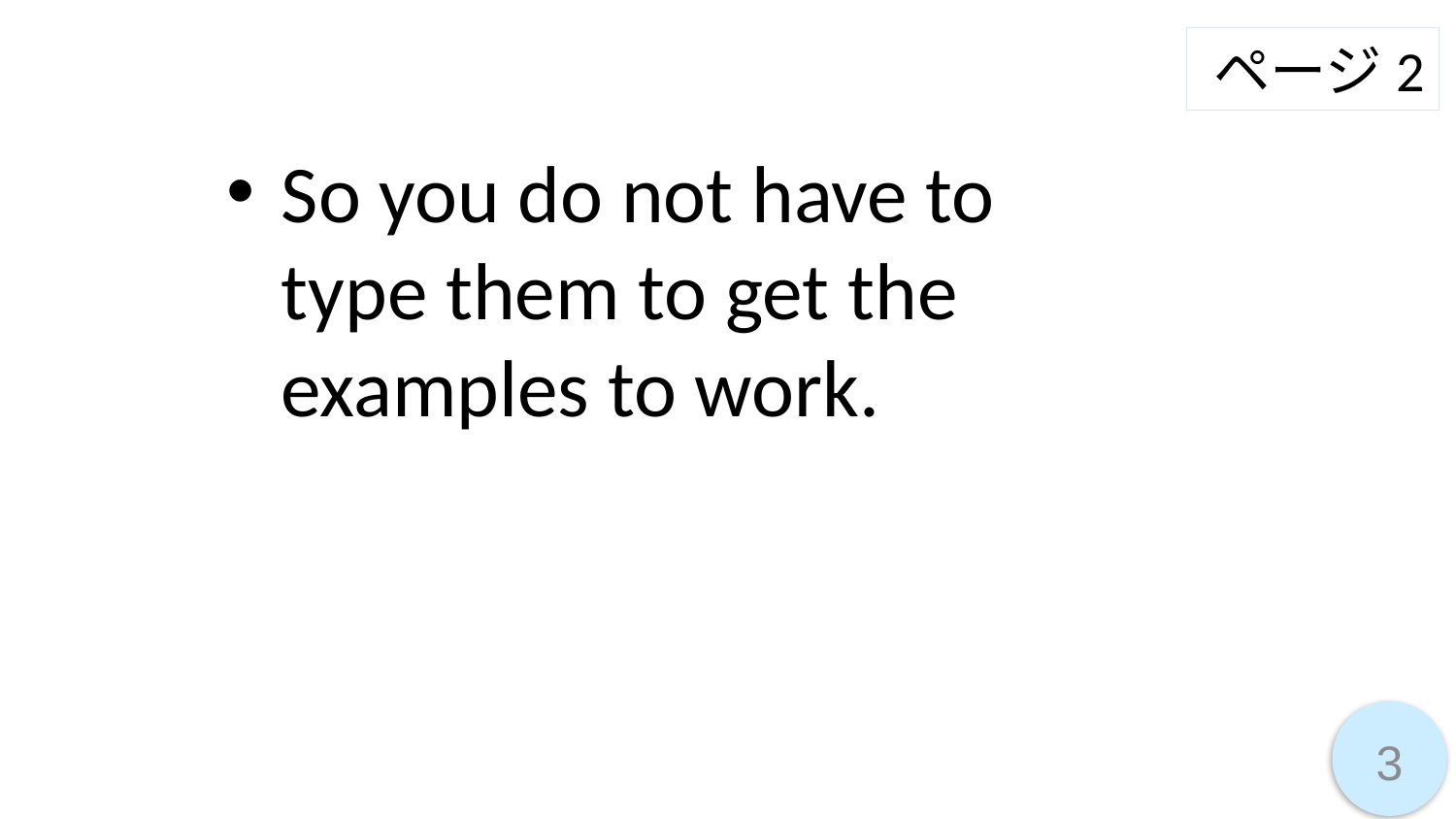

ページ2
So you do not have to
type them to get the examples to work.
3